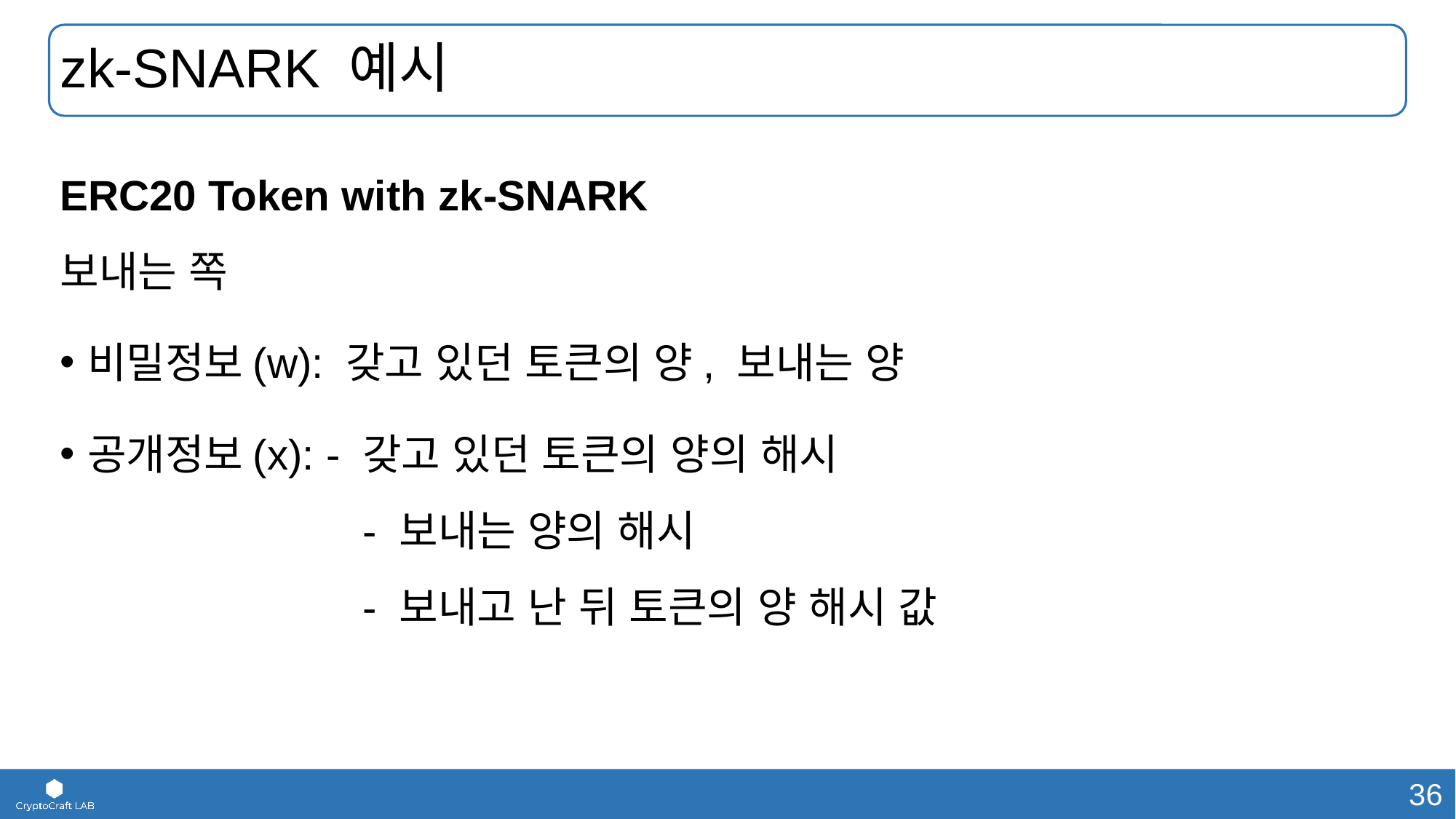

# zk-SNARK 예시
ERC20 Token with zk-SNARK
보내는 쪽
비밀정보(w): 갖고 있던 토큰의 양, 보내는 양
공개정보(x): - 갖고 있던 토큰의 양의 해시
		    - 보내는 양의 해시
		    - 보내고 난 뒤 토큰의 양 해시 값